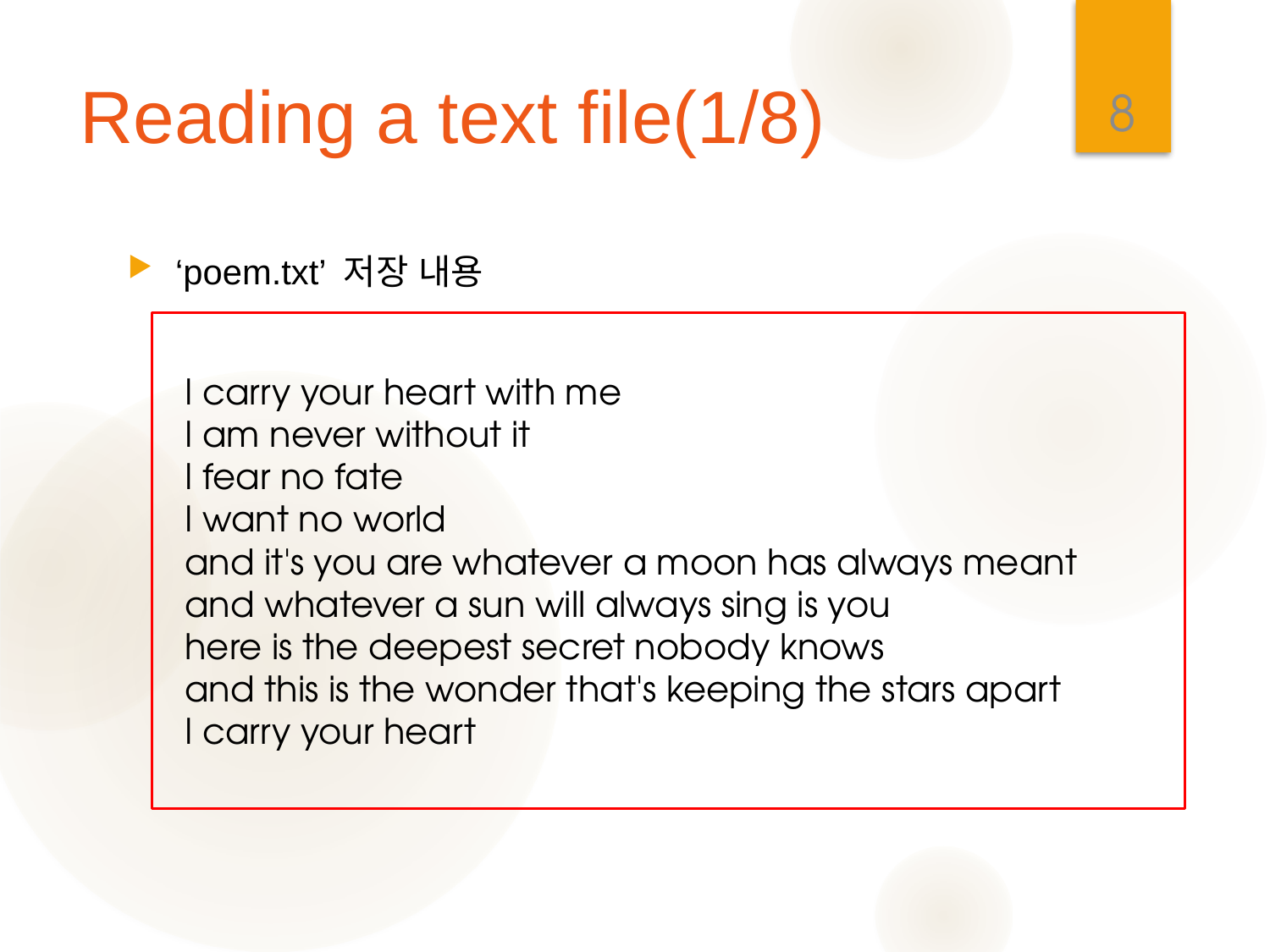

8
# Reading a text file(1/8)
‘poem.txt’ 저장 내용

I carry your heart with me
I am never without it
I fear no fate
I want no world
and it's you are whatever a moon has always meant
and whatever a sun will always sing is you
here is the deepest secret nobody knows
and this is the wonder that's keeping the stars apart
I carry your heart